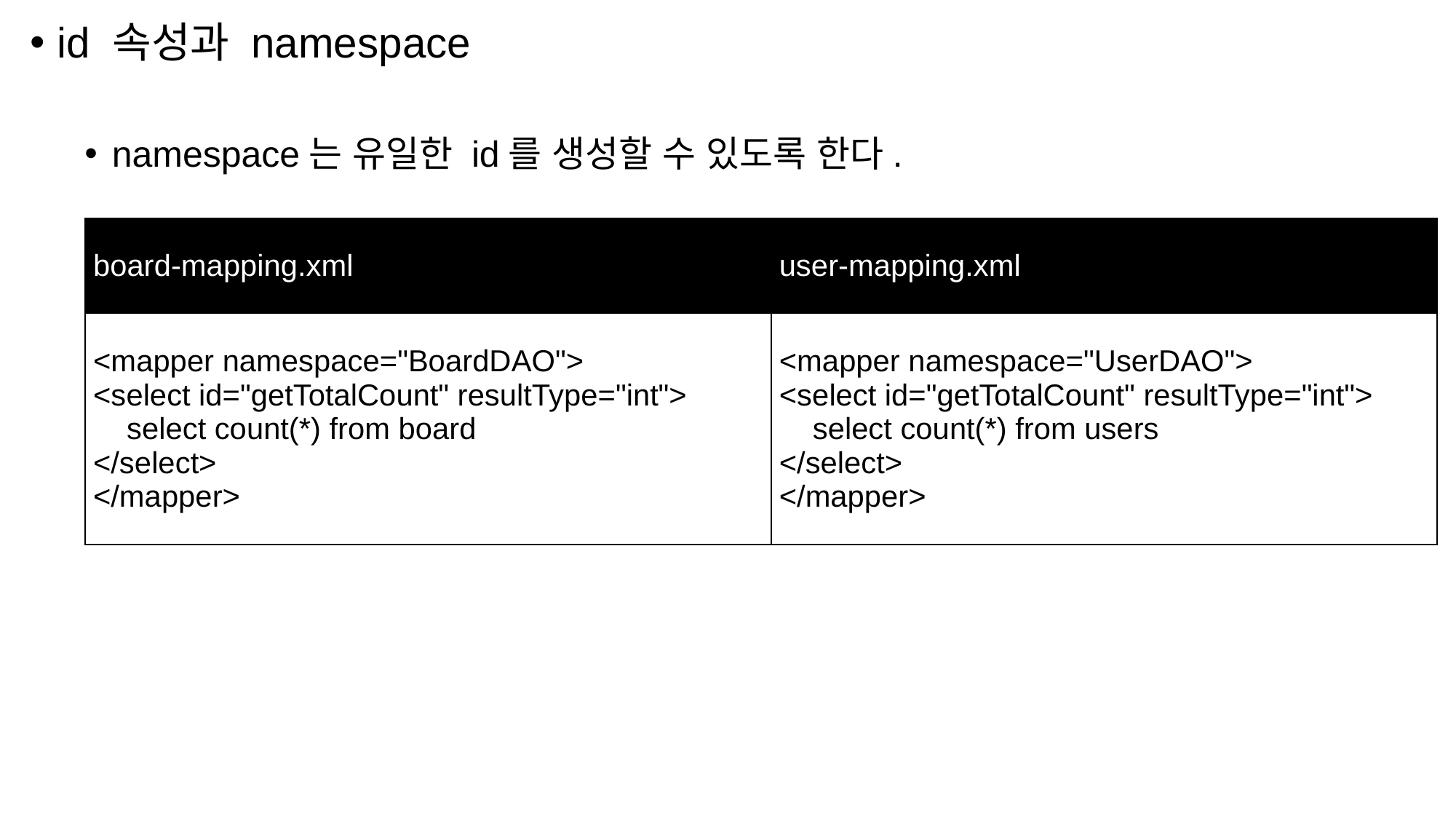

id 속성과 namespace

namespace는 유일한 id를 생성할 수 있도록 한다.
| board-mapping.xml | user-mapping.xml |
| --- | --- |
| <mapper namespace="BoardDAO"> <select id="getTotalCount" resultType="int"> select count(\*) from board </select> </mapper> | <mapper namespace="UserDAO"> <select id="getTotalCount" resultType="int"> select count(\*) from users </select> </mapper> |